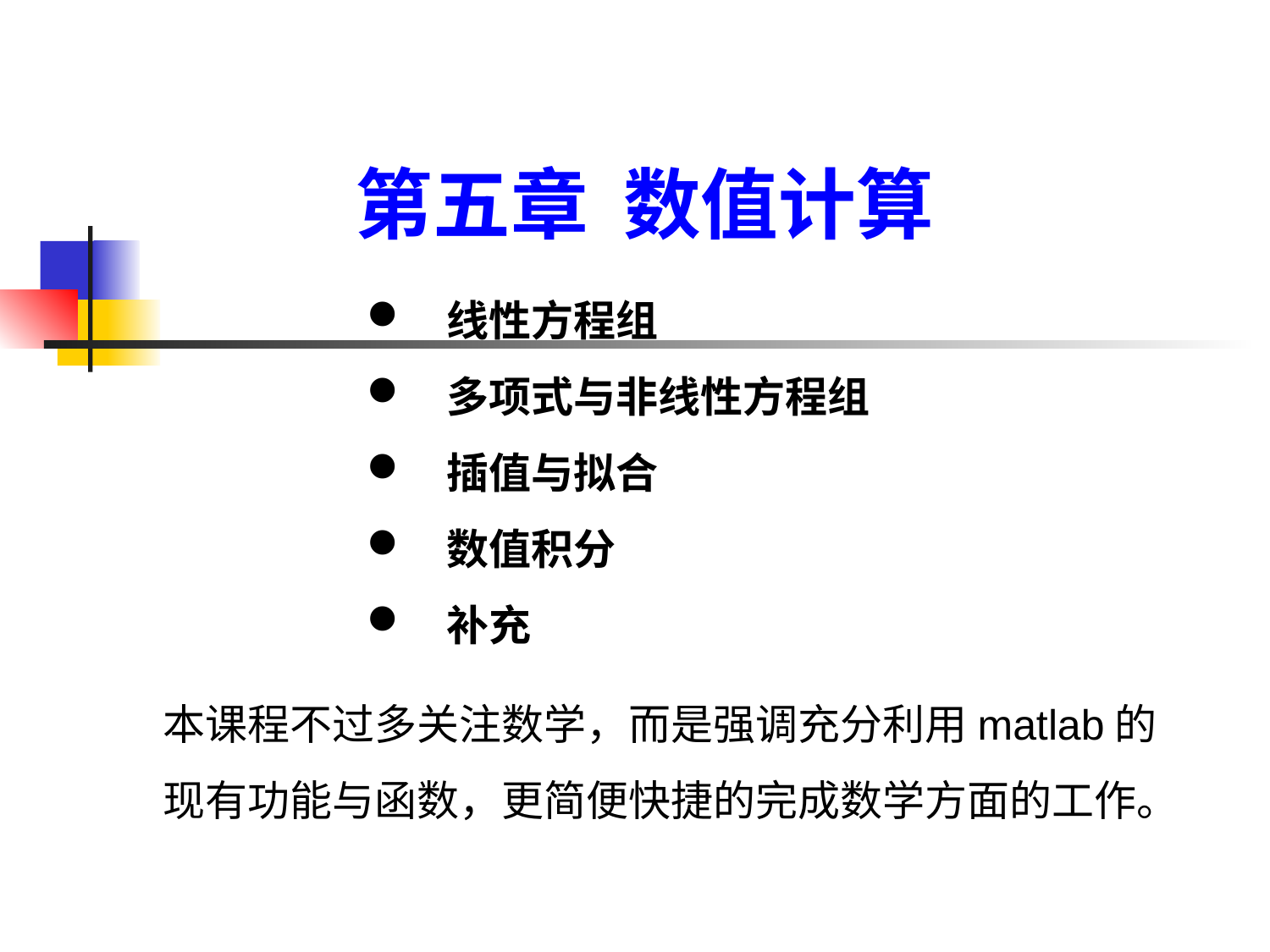

第五章  数值计算

线性方程组
多项式与非线性方程组
插值与拟合
数值积分
补充
本课程不过多关注数学，而是强调充分利用matlab的
现有功能与函数，更简便快捷的完成数学方面的工作。
2